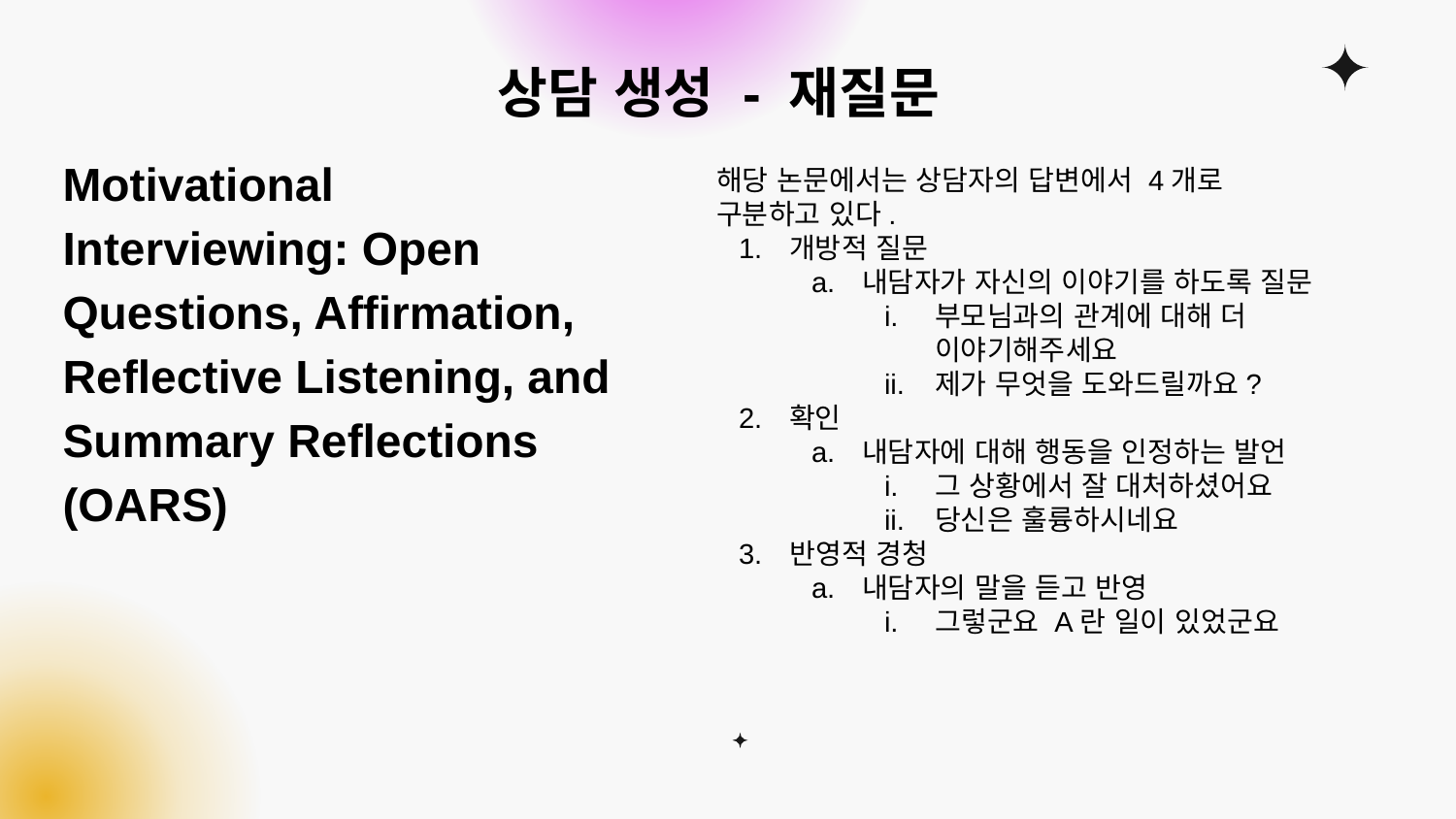

# 상담 생성 - 재질문
Motivational Interviewing: Open Questions, Affirmation, Reflective Listening, and Summary Reflections (OARS)

해당 논문에서는 상담자의 답변에서 4개로 구분하고 있다.
개방적 질문
내담자가 자신의 이야기를 하도록 질문
부모님과의 관계에 대해 더 이야기해주세요
제가 무엇을 도와드릴까요?
확인
내담자에 대해 행동을 인정하는 발언
그 상황에서 잘 대처하셨어요
당신은 훌륭하시네요
반영적 경청
내담자의 말을 듣고 반영
그렇군요 A란 일이 있었군요